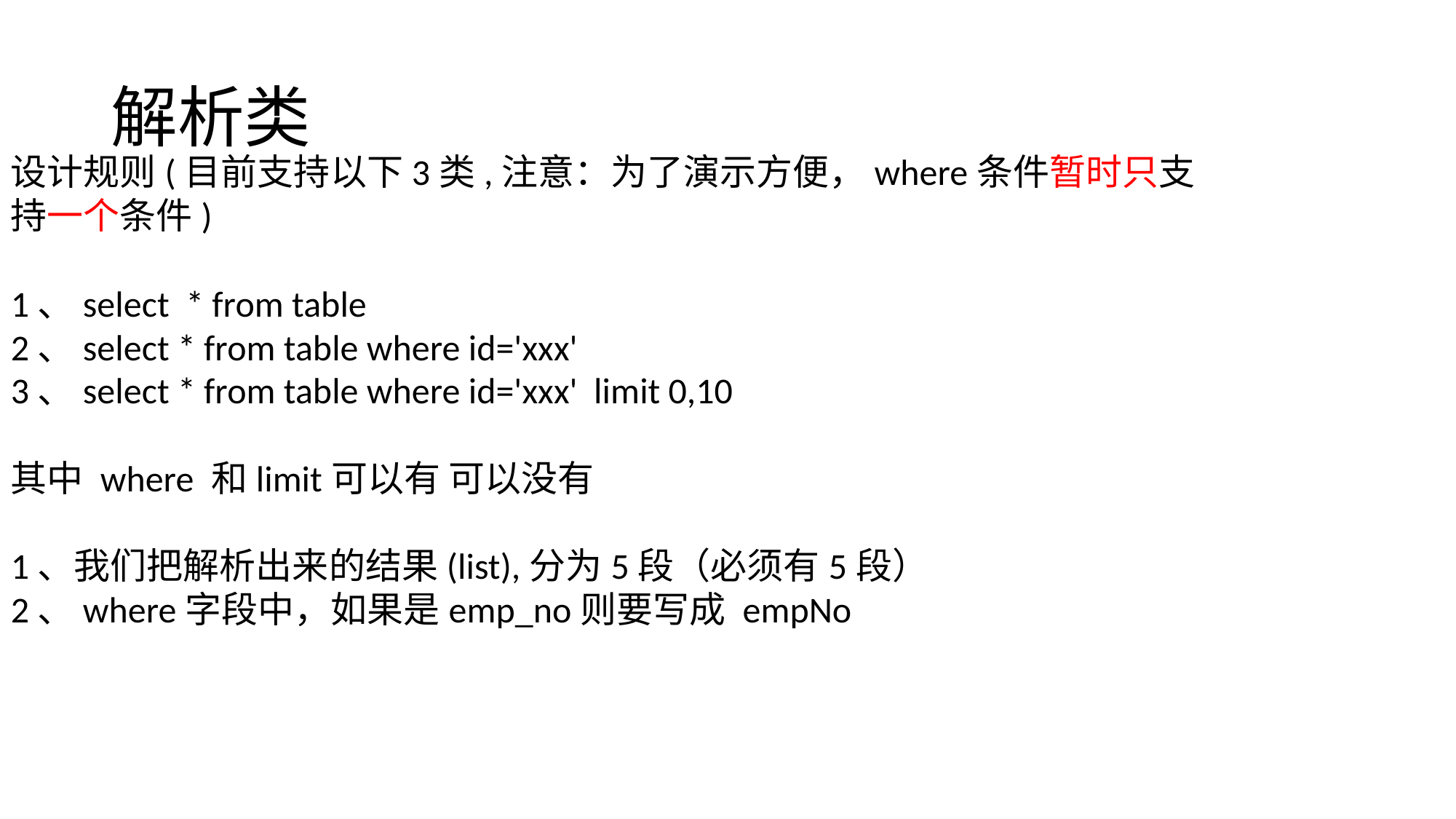

# 解析类
设计规则(目前支持以下3类,注意：为了演示方便，where条件暂时只支持一个条件)

1、select  * from table
2、select * from table where id='xxx'
3、select * from table where id='xxx'  limit 0,10

其中 where 和limit可以有 可以没有

1、我们把解析出来的结果(list),分为5段（必须有5段）
2、where字段中，如果是emp_no则要写成 empNo